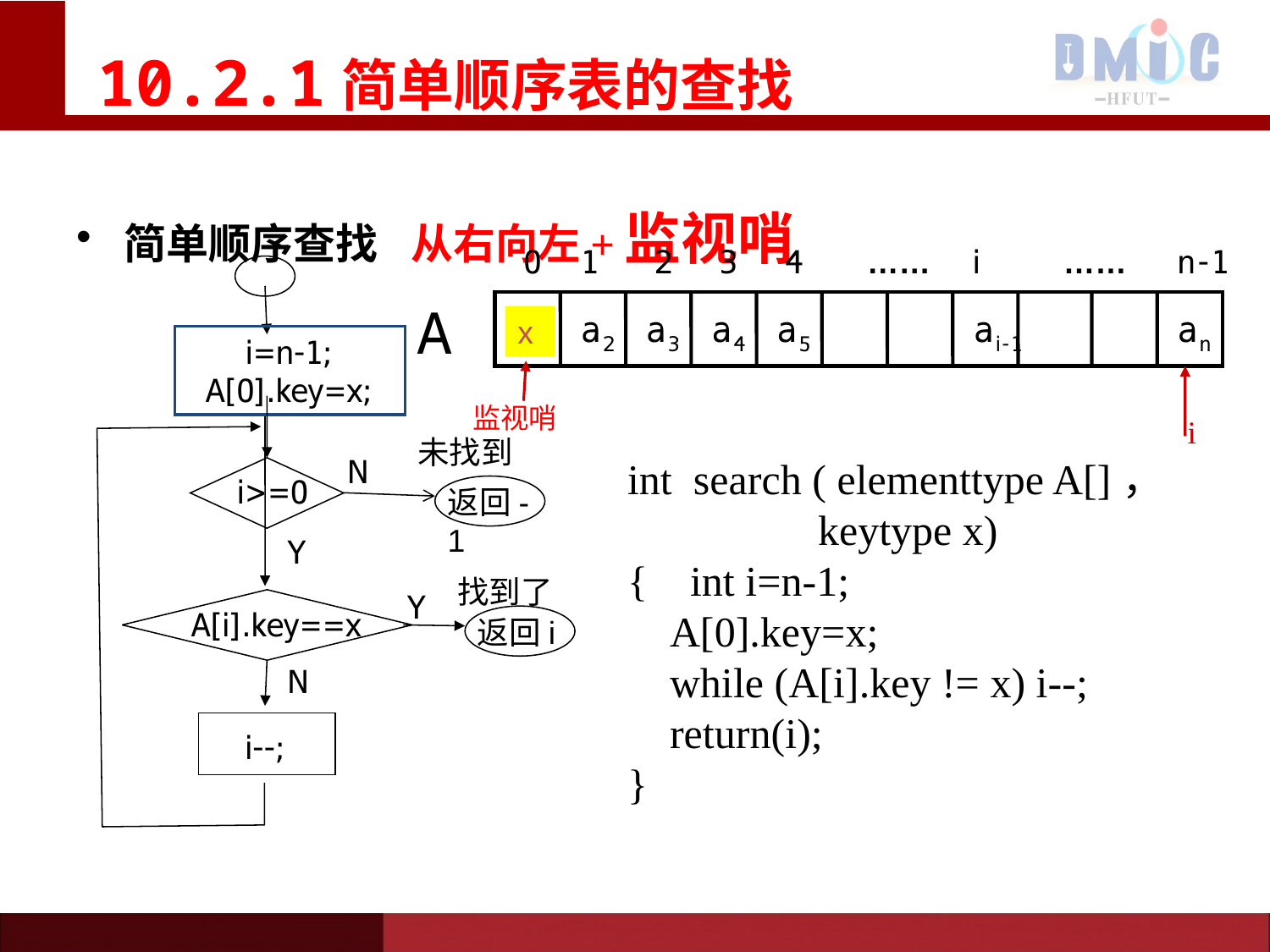

# 10.2.1简单顺序表的查找
简单顺序查找   从右向左+监视哨
0
1
2
3
4
……
i
……
n-1
A

a2
a3
a4
a5
ai-1
an
a1

x
i=n-1;
A[0].key=x;

监视哨

i

未找到

N
int  search ( elementtype A[]，
                  keytype x)
{    int i=n-1;
    A[0].key=x;
    while (A[i].key != x) i--;
    return(i);
}

i>=0

返回-1

Y
找到了
Y

A[i].key==x
返回i

N

i--;
15